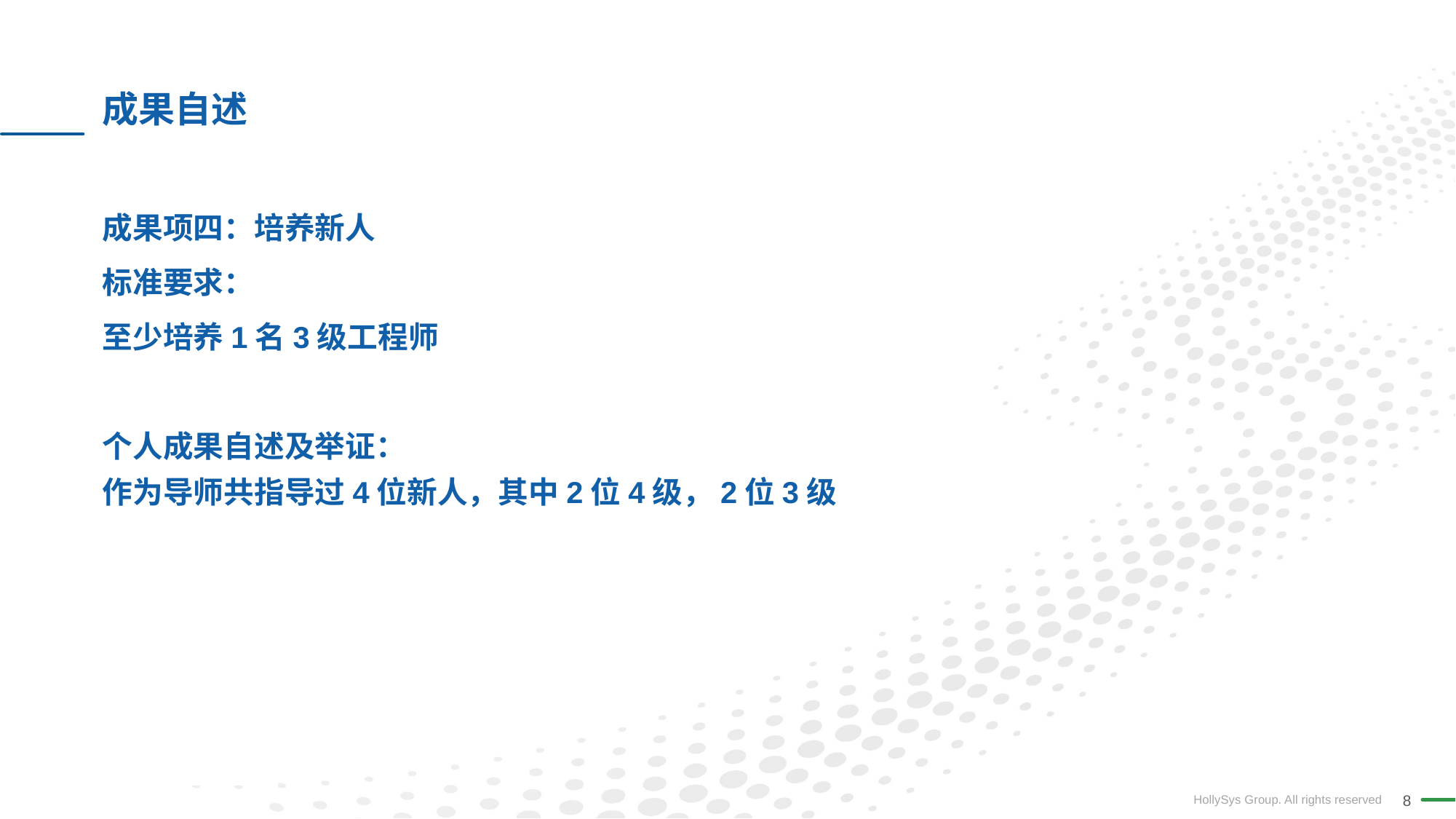

# 成果自述
成果项四：培养新人
标准要求：
至少培养1名3级工程师

个人成果自述及举证：
作为导师共指导过4位新人，其中2位4级，2位3级